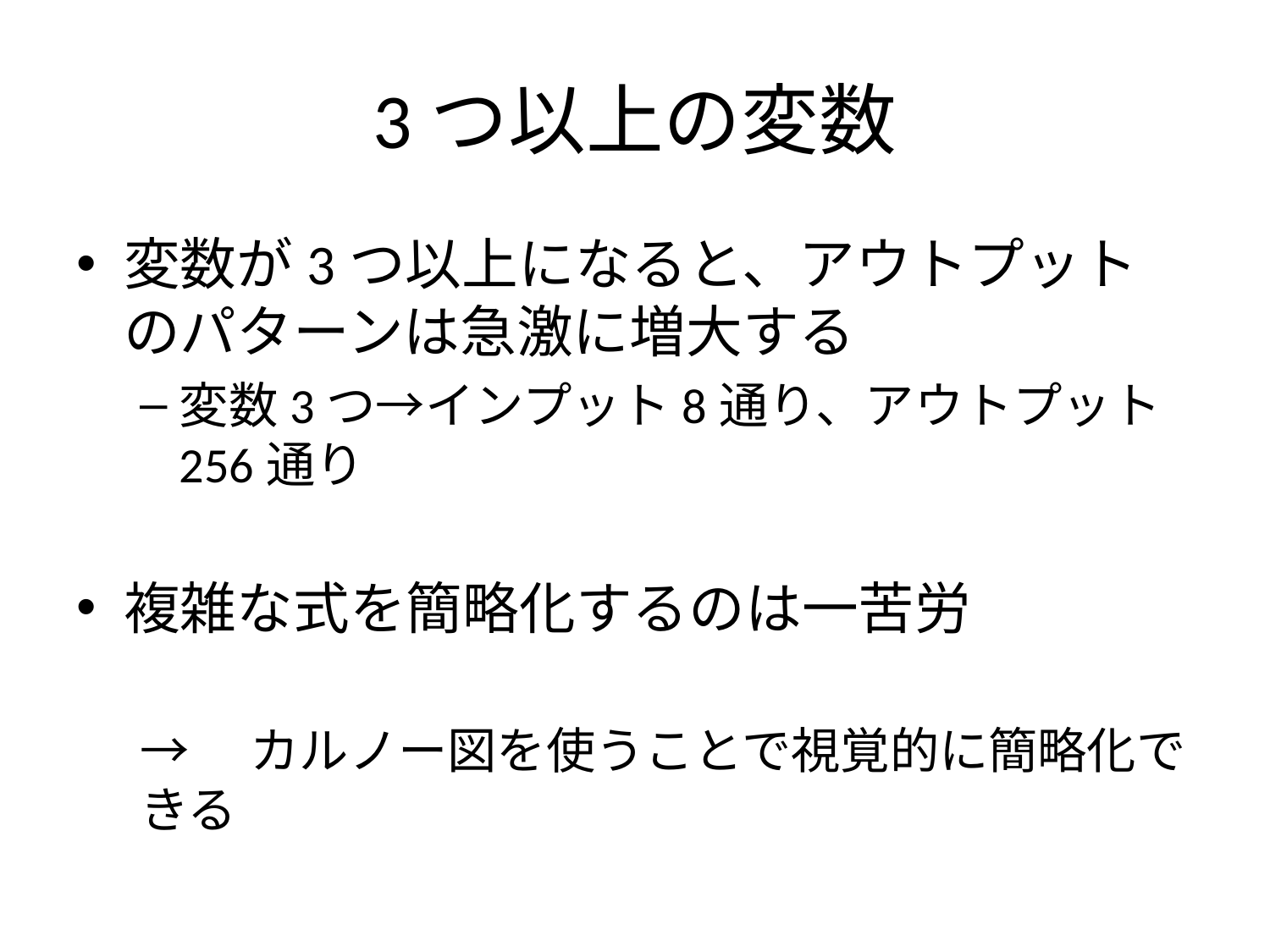

# 3つ以上の変数
変数が3つ以上になると、アウトプットのパターンは急激に増大する
変数3つ→インプット8通り、アウトプット256通り

複雑な式を簡略化するのは一苦労

→　カルノー図を使うことで視覚的に簡略化できる